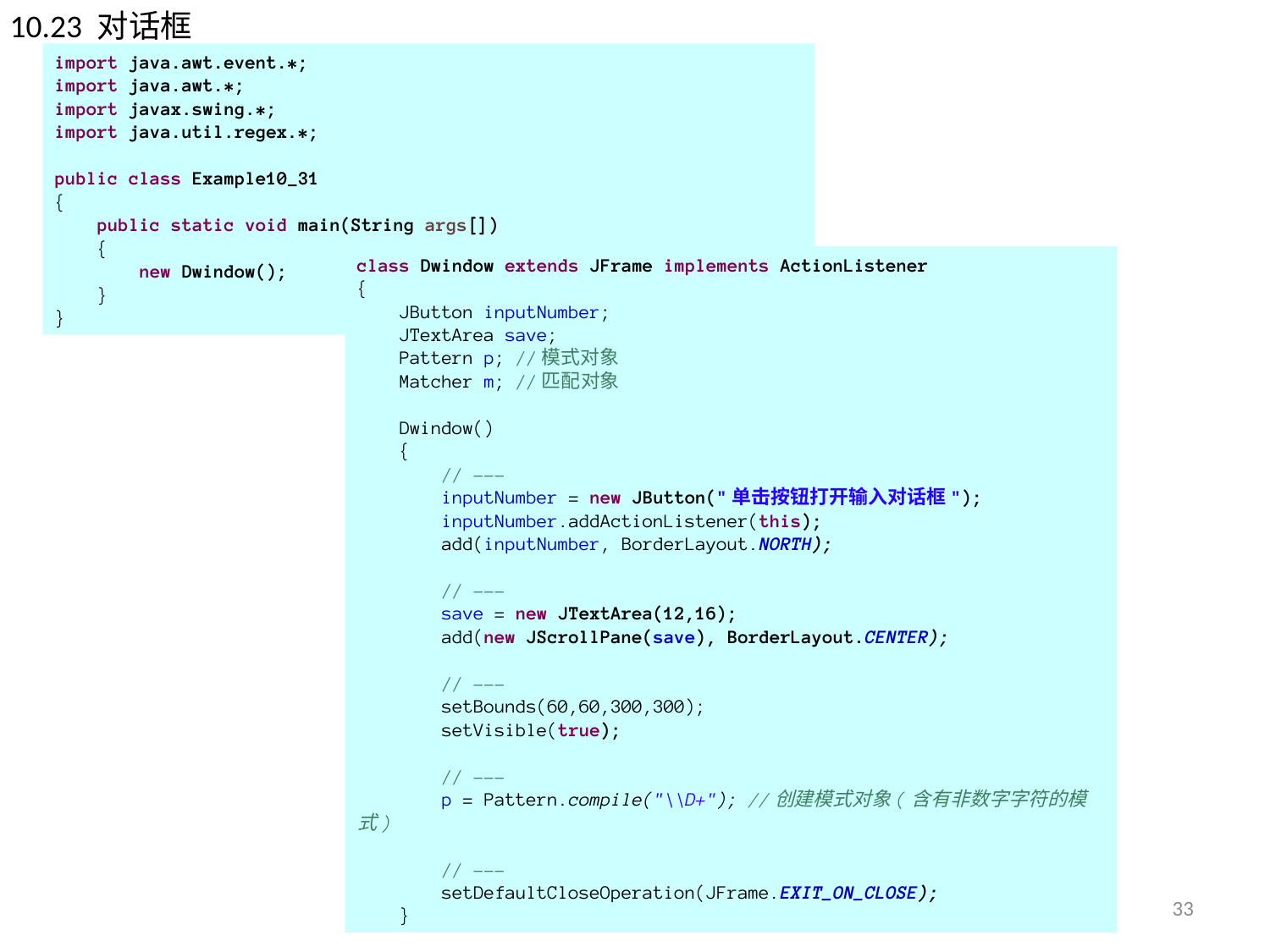

10.23 对话框
import java.awt.event.*;
import java.awt.*;
import javax.swing.*;
import java.util.regex.*;

public class Example10_31
{
    public static void main(String args[])
    {
        new Dwindow();
    }
}
class Dwindow extends JFrame implements ActionListener
{
    JButton inputNumber;
    JTextArea save;
    Pattern p; //模式对象
    Matcher m; //匹配对象

    Dwindow()
    {
        // ---
        inputNumber = new JButton("单击按钮打开输入对话框");
        inputNumber.addActionListener(this);
        add(inputNumber, BorderLayout.NORTH);

        // ---
        save = new JTextArea(12,16);
        add(new JScrollPane(save), BorderLayout.CENTER);

        // ---
        setBounds(60,60,300,300);
        setVisible(true);

        // ---
        p = Pattern.compile("\\D+"); //创建模式对象(含有非数字字符的模式)

        // ---
        setDefaultCloseOperation(JFrame.EXIT_ON_CLOSE);
    }
33